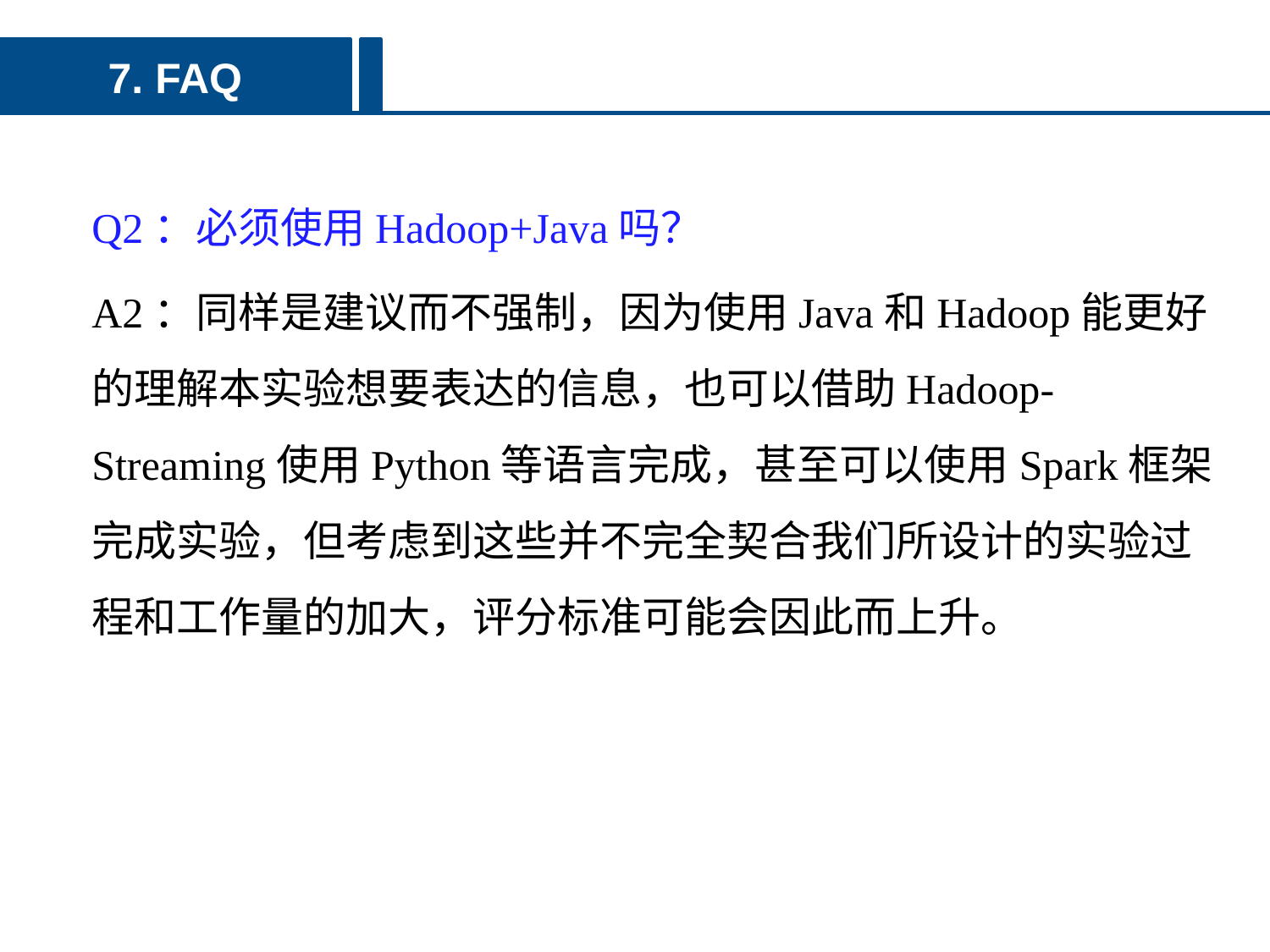

7. FAQ

Q2：必须使用Hadoop+Java吗？
A2：同样是建议而不强制，因为使用Java和Hadoop能更好的理解本实验想要表达的信息，也可以借助Hadoop-Streaming使用Python等语言完成，甚至可以使用Spark框架完成实验，但考虑到这些并不完全契合我们所设计的实验过程和工作量的加大，评分标准可能会因此而上升。